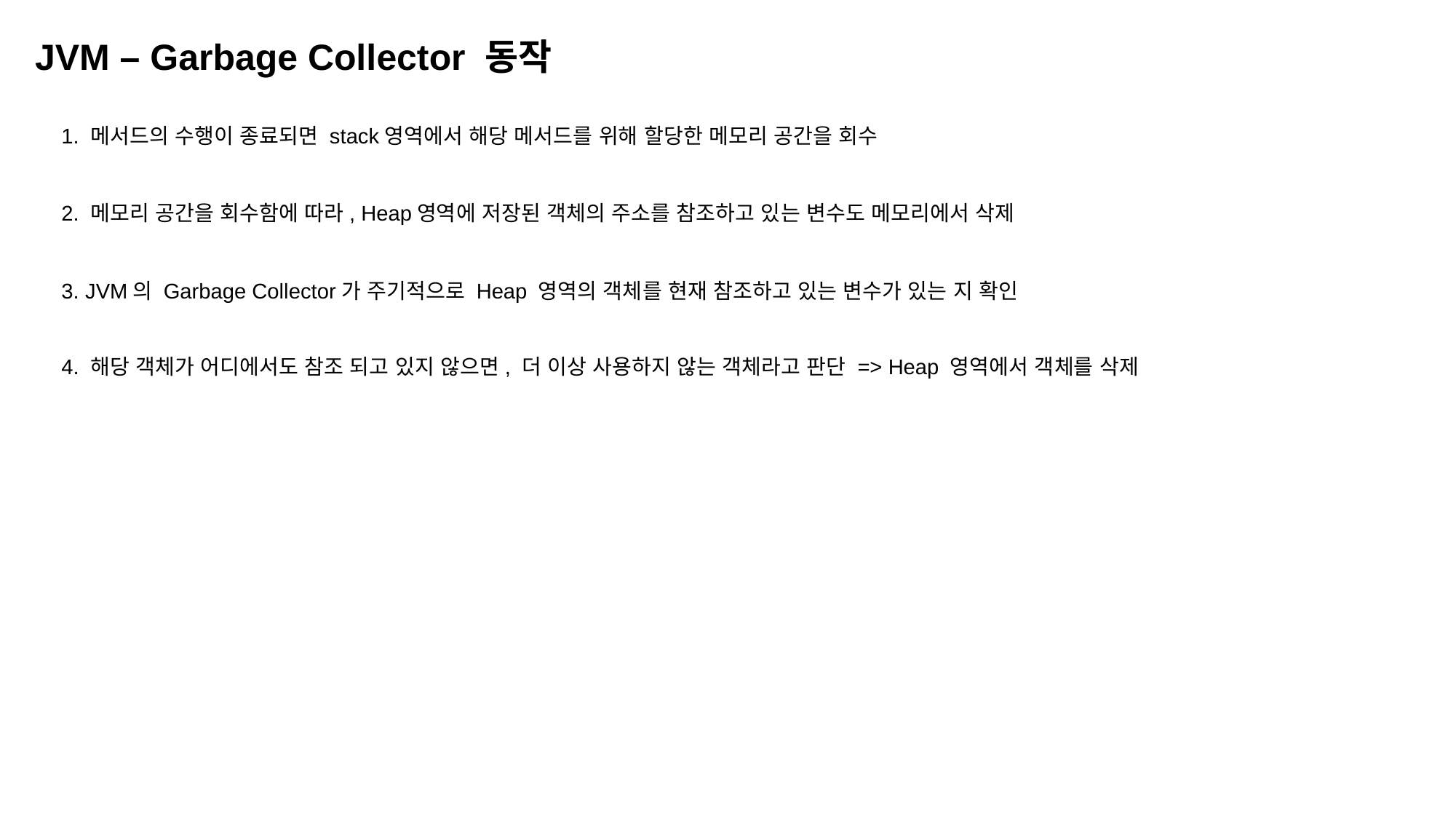

JVM – Garbage Collector 동작
1. 메서드의 수행이 종료되면 stack영역에서 해당 메서드를 위해 할당한 메모리 공간을 회수
2. 메모리 공간을 회수함에 따라, Heap영역에 저장된 객체의 주소를 참조하고 있는 변수도 메모리에서 삭제
3. JVM의 Garbage Collector가 주기적으로 Heap 영역의 객체를 현재 참조하고 있는 변수가 있는 지 확인
4. 해당 객체가 어디에서도 참조 되고 있지 않으면, 더 이상 사용하지 않는 객체라고 판단 => Heap 영역에서 객체를 삭제